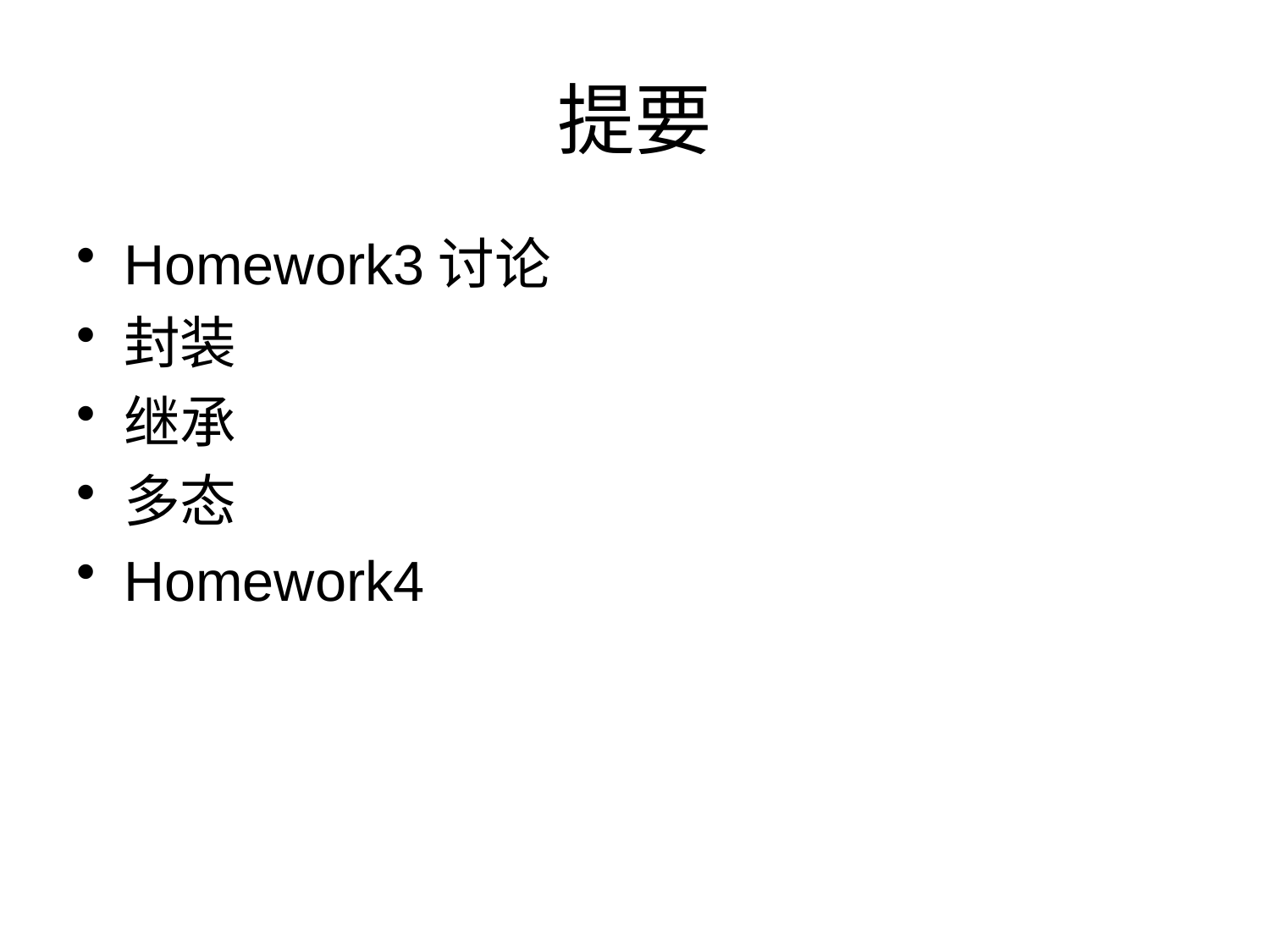

# 提要
Homework3讨论
封装
继承
多态
Homework4